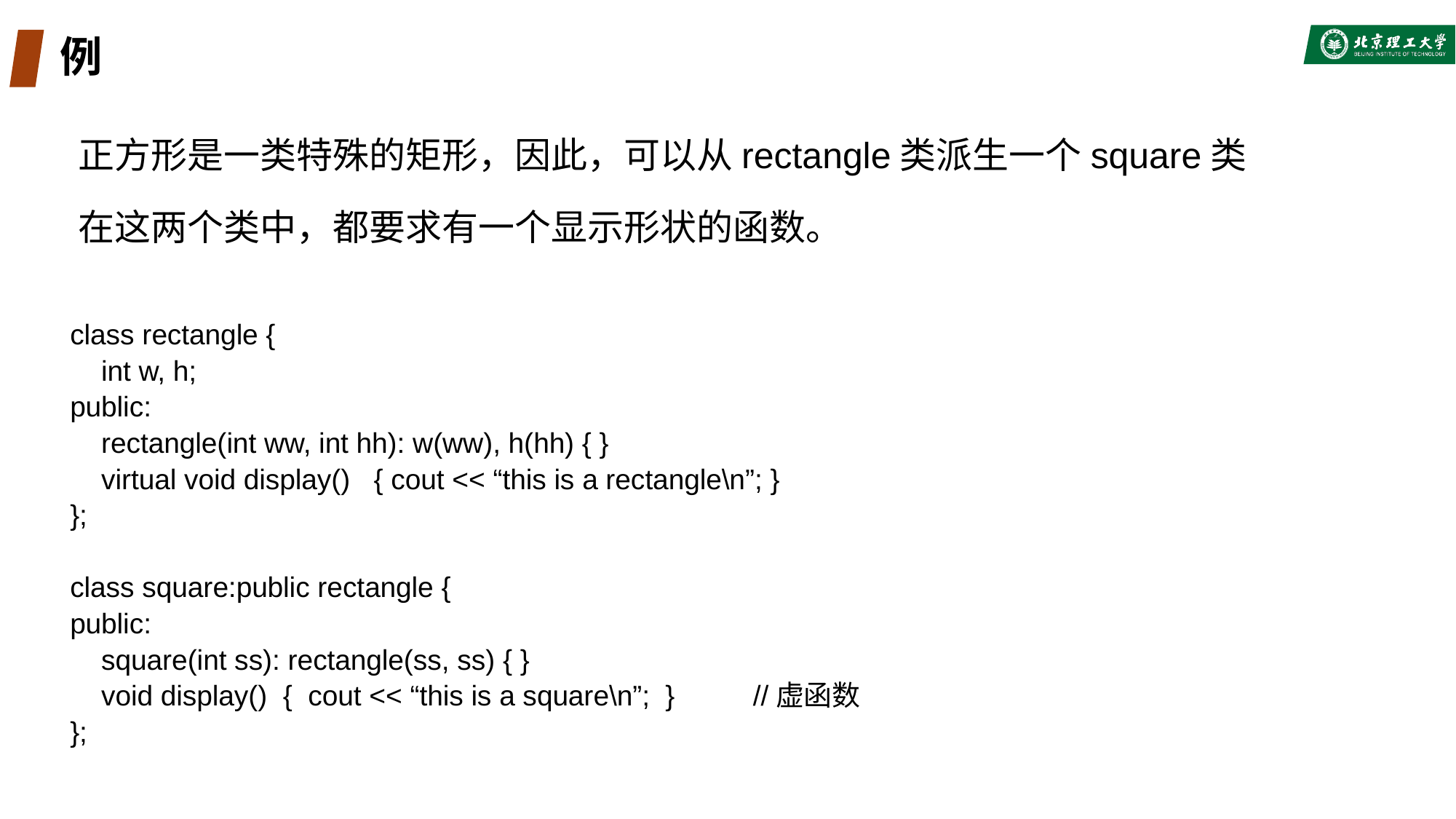

# 例
正方形是一类特殊的矩形，因此，可以从rectangle类派生一个square类
在这两个类中，都要求有一个显示形状的函数。
class rectangle {
    int w, h;
public:
    rectangle(int ww, int hh): w(ww), h(hh) { }
    virtual void display()   { cout << “this is a rectangle\n”; }
};

class square:public rectangle {
public:
    square(int ss): rectangle(ss, ss) { }
    void display()  {  cout << “this is a square\n”;  }          //虚函数
};